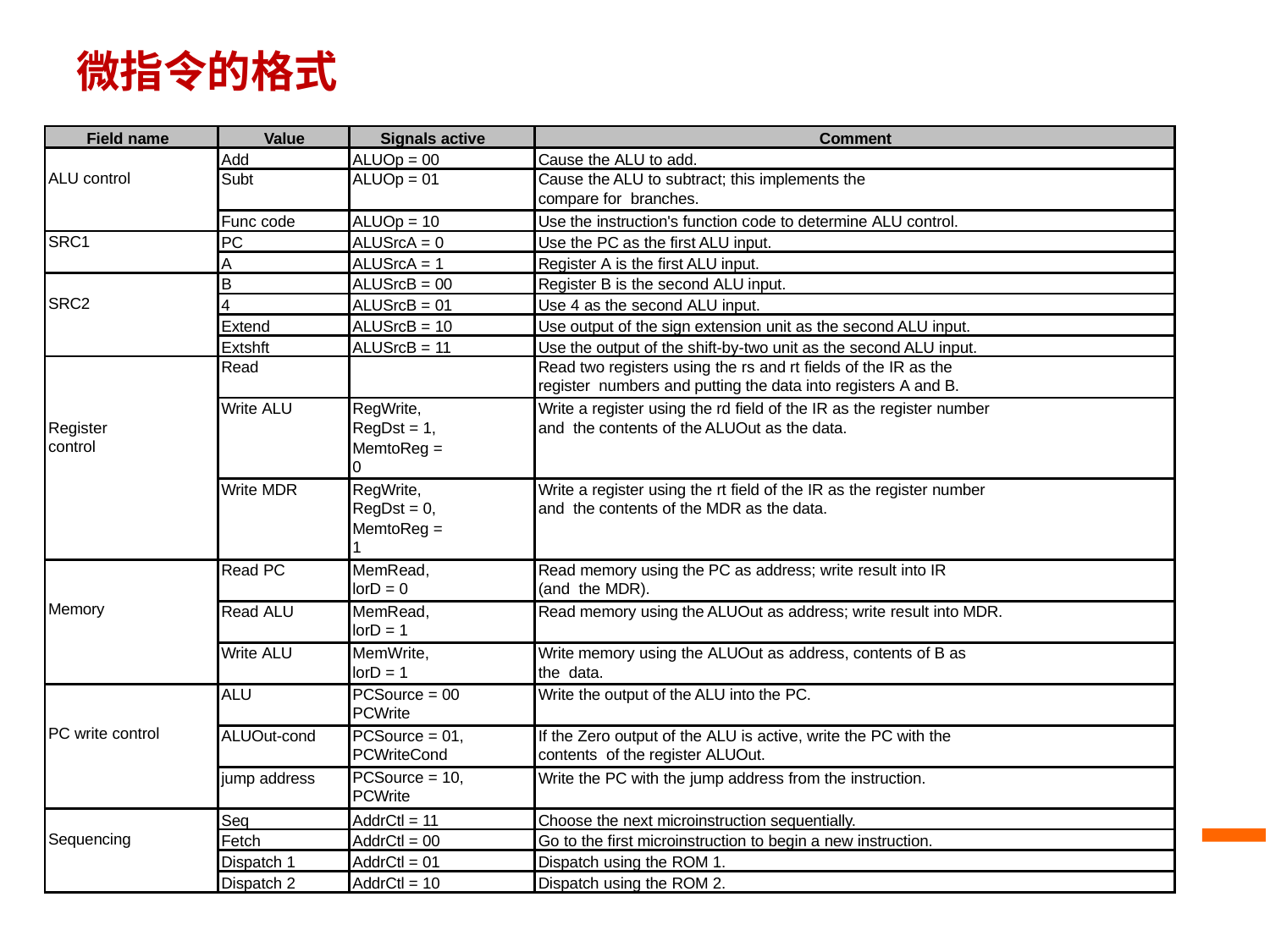

# 微指令的格式
| Field name | Value | Signals active | Comment |
| --- | --- | --- | --- |
| ALU control | Add | ALUOp = 00 | Cause the ALU to add. |
|  | Subt | ALUOp = 01 | Cause the ALU to subtract; this implements the compare for branches. |
|  | Func code | ALUOp = 10 | Use the instruction's function code to determine ALU control. |
| SRC1 | PC | ALUSrcA = 0 | Use the PC as the first ALU input. |
|  | A | ALUSrcA = 1 | Register A is the first ALU input. |
| SRC2 | B | ALUSrcB = 00 | Register B is the second ALU input. |
|  | 4 | ALUSrcB = 01 | Use 4 as the second ALU input. |
|  | Extend | ALUSrcB = 10 | Use output of the sign extension unit as the second ALU input. |
|  | Extshft | ALUSrcB = 11 | Use the output of the shift-by-two unit as the second ALU input. |
| Register control | Read |  | Read two registers using the rs and rt fields of the IR as the register numbers and putting the data into registers A and B. |
|  | Write ALU | RegWrite, RegDst = 1, MemtoReg = 0 | Write a register using the rd field of the IR as the register number and the contents of the ALUOut as the data. |
|  | Write MDR | RegWrite, RegDst = 0, MemtoReg = 1 | Write a register using the rt field of the IR as the register number and the contents of the MDR as the data. |
| Memory | Read PC | MemRead, lorD = 0 | Read memory using the PC as address; write result into IR (and the MDR). |
|  | Read ALU | MemRead, lorD = 1 | Read memory using the ALUOut as address; write result into MDR. |
|  | Write ALU | MemWrite, lorD = 1 | Write memory using the ALUOut as address, contents of B as the data. |
| PC write control | ALU | PCSource = 00 PCWrite | Write the output of the ALU into the PC. |
|  | ALUOut-cond | PCSource = 01, PCWriteCond | If the Zero output of the ALU is active, write the PC with the contents of the register ALUOut. |
|  | jump address | PCSource = 10, PCWrite | Write the PC with the jump address from the instruction. |
| Sequencing | Seq | AddrCtl = 11 | Choose the next microinstruction sequentially. |
|  | Fetch | AddrCtl = 00 | Go to the first microinstruction to begin a new instruction. |
|  | Dispatch 1 | AddrCtl = 01 | Dispatch using the ROM 1. |
|  | Dispatch 2 | AddrCtl = 10 | Dispatch using the ROM 2. |